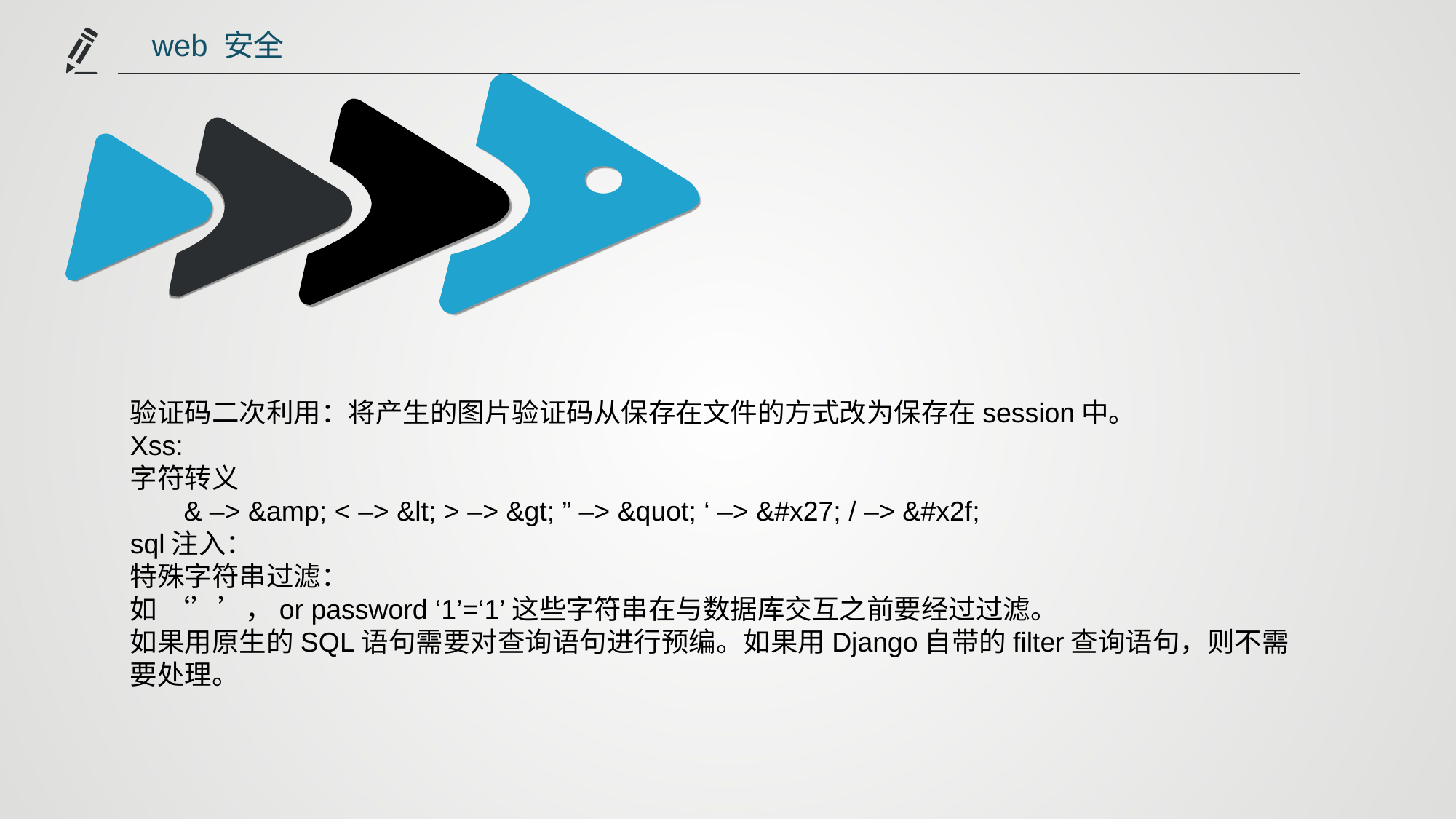

web 安全

验证码二次利用：将产生的图片验证码从保存在文件的方式改为保存在session中。
Xss:
字符转义
       & –> &amp; < –> &lt; > –> &gt; ” –> &quot; ‘ –> &#x27; / –> &#x2f;
sql注入：
特殊字符串过滤：
如 ‘’’，or password ‘1’=‘1’这些字符串在与数据库交互之前要经过过滤。
如果用原生的SQL语句需要对查询语句进行预编。如果用Django自带的filter查询语句，则不需要处理。